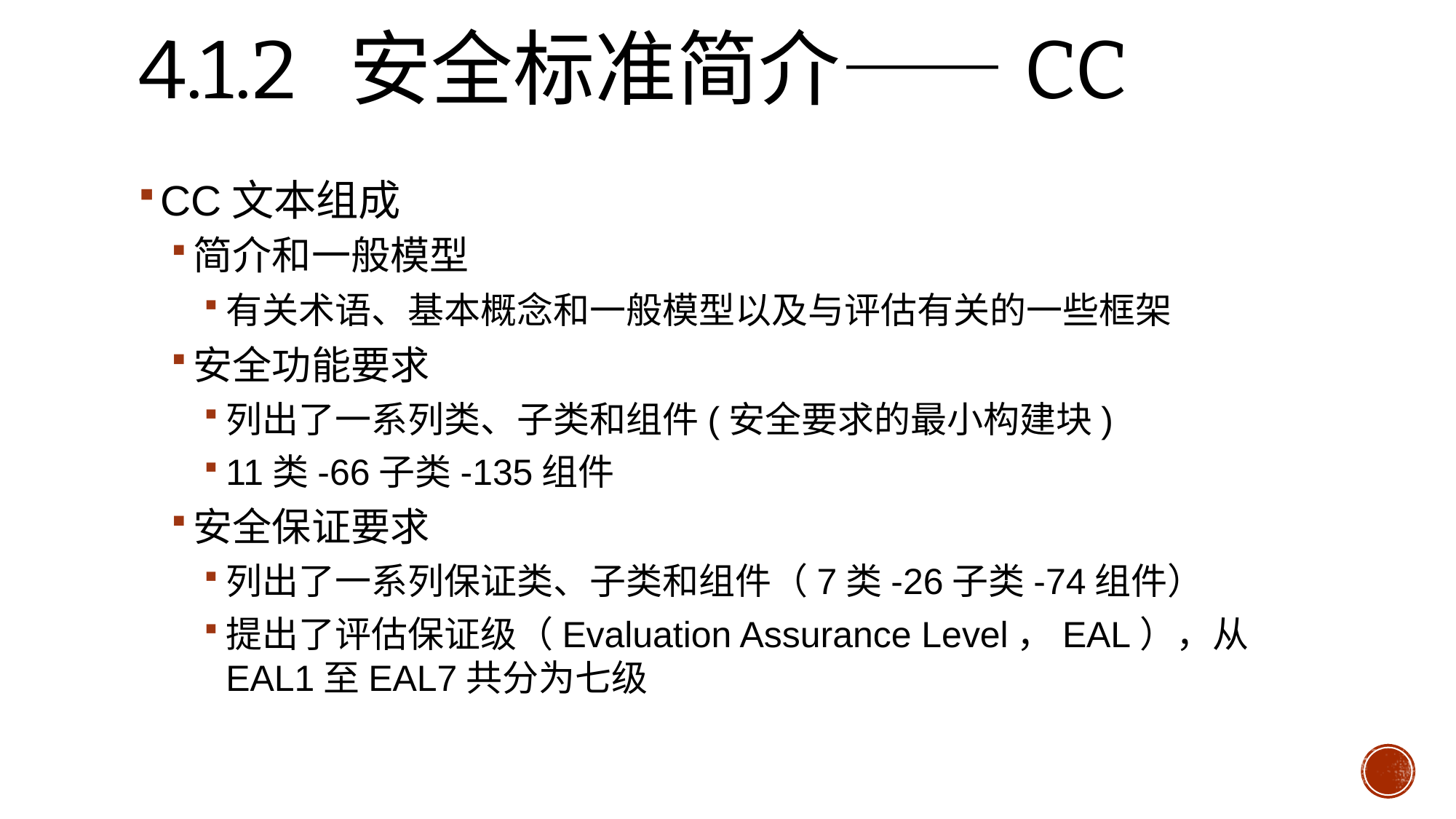

# 4.1.2  安全标准简介——CC
CC文本组成
简介和一般模型
有关术语、基本概念和一般模型以及与评估有关的一些框架
安全功能要求
列出了一系列类、子类和组件(安全要求的最小构建块)
11类-66子类-135组件
安全保证要求
列出了一系列保证类、子类和组件（7类-26子类-74组件）
提出了评估保证级（Evaluation Assurance Level，EAL），从EAL1至EAL7共分为七级

23